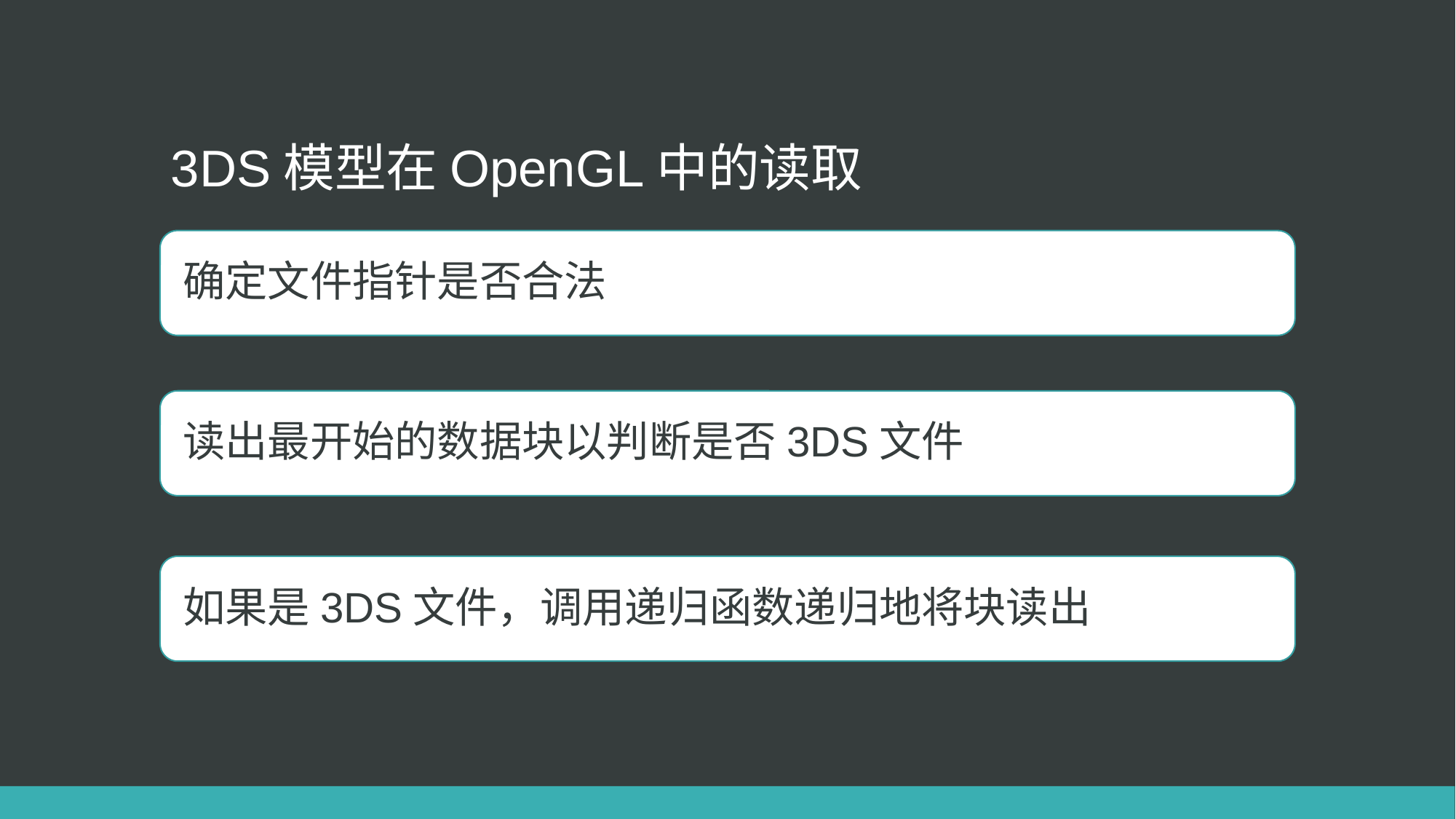

# 3DS模型在OpenGL中的读取
确定文件指针是否合法

读出最开始的数据块以判断是否3DS文件
如果是3DS文件，第一个块ID应为primary
如果是3DS文件，调用递归函数递归地将块读出